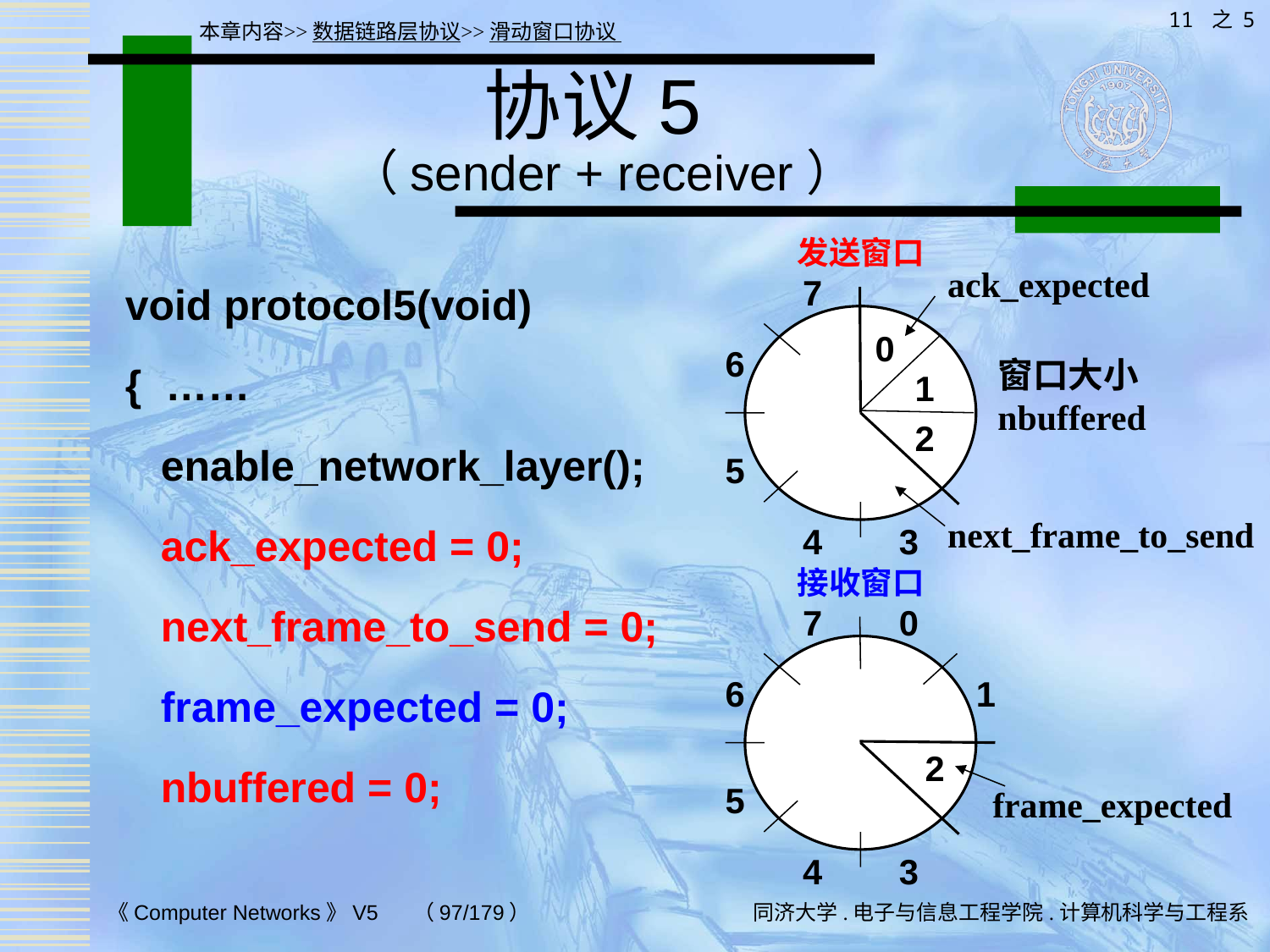

11 之 5
本章内容>>数据链路层协议>>滑动窗口协议
# 协议5 （sender + receiver）
发送窗口
void protocol5(void)
{  ……
   enable_network_layer();
   ack_expected = 0;
   next_frame_to_send = 0;
   frame_expected = 0;
   nbuffered = 0;
ack_expected
7

0

6
窗口大小
nbuffered
1

2
5

next_frame_to_send
4
3
接收窗口
7
0

6
1

2

frame_expected
5

4
3